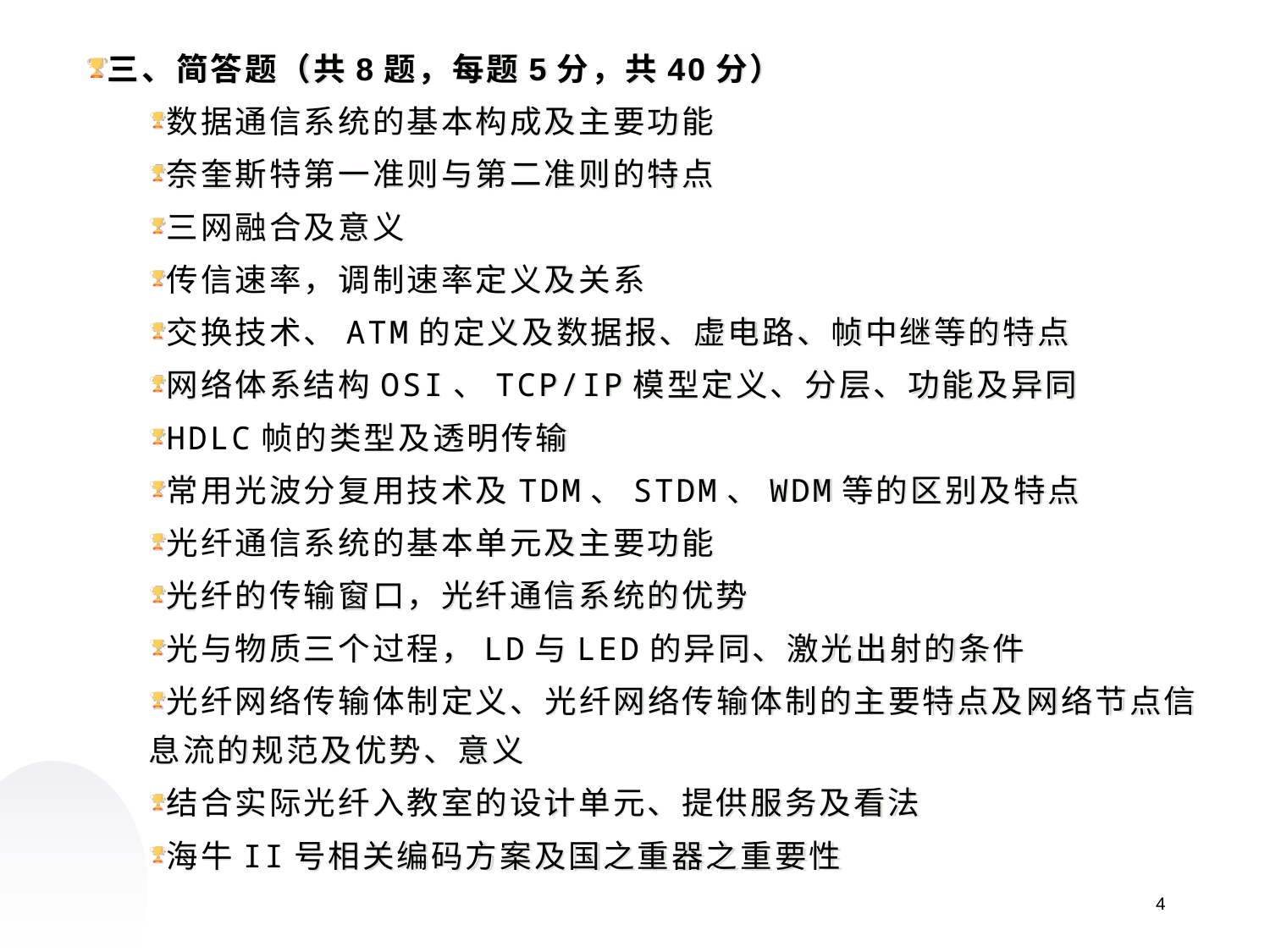

三、简答题（共8题，每题5分，共40分）
数据通信系统的基本构成及主要功能
奈奎斯特第一准则与第二准则的特点
三网融合及意义
传信速率，调制速率定义及关系
交换技术、ATM的定义及数据报、虚电路、帧中继等的特点
网络体系结构OSI、TCP/IP模型定义、分层、功能及异同
HDLC帧的类型及透明传输
常用光波分复用技术及TDM、STDM、WDM等的区别及特点
光纤通信系统的基本单元及主要功能
光纤的传输窗口，光纤通信系统的优势
光与物质三个过程，LD与LED的异同、激光出射的条件
光纤网络传输体制定义、光纤网络传输体制的主要特点及网络节点信息流的规范及优势、意义
结合实际光纤入教室的设计单元、提供服务及看法
海牛II号相关编码方案及国之重器之重要性

4